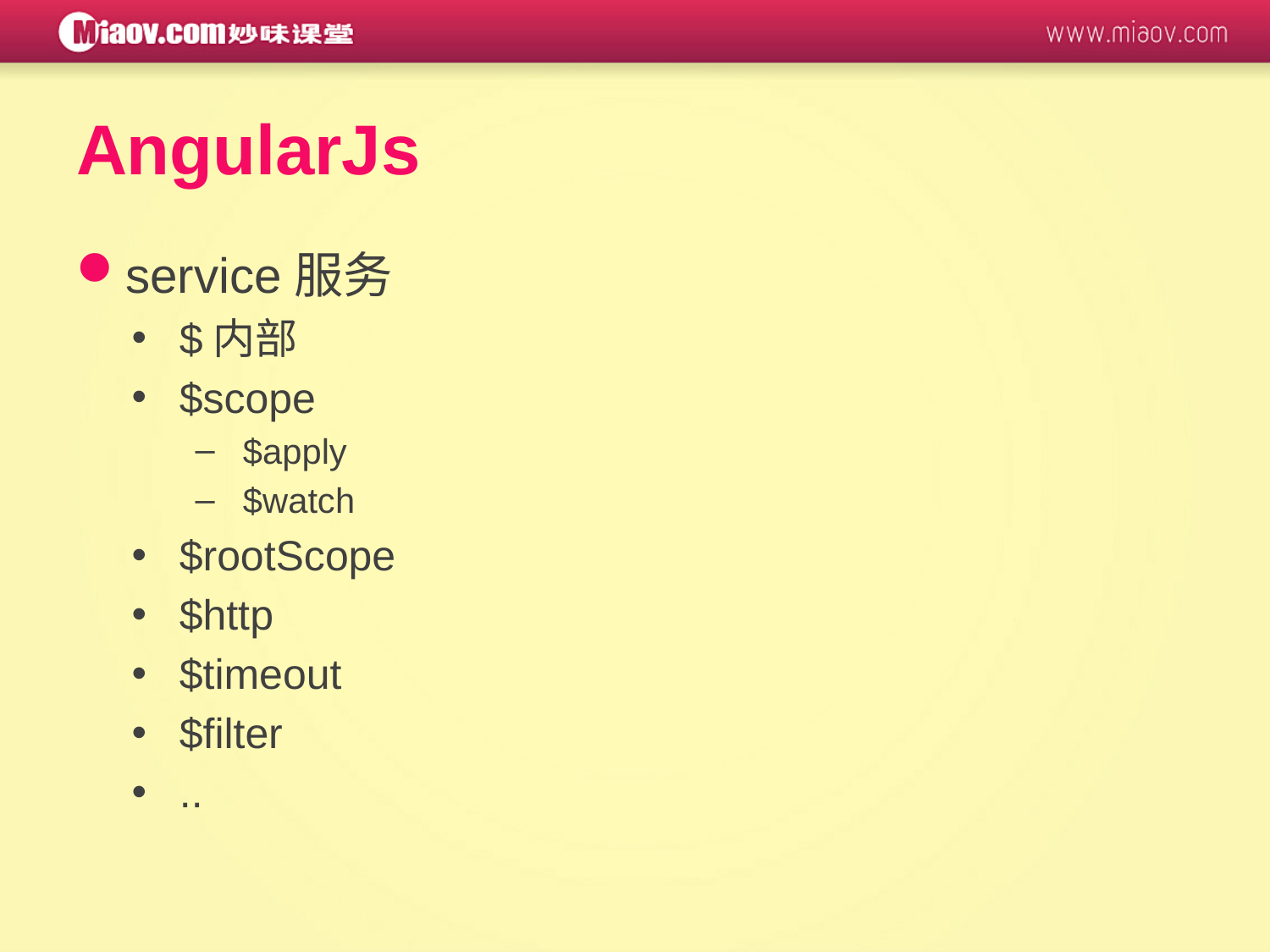

# AngularJs
service服务
$内部
$scope
$apply
$watch
$rootScope
$http
$timeout
$filter
..